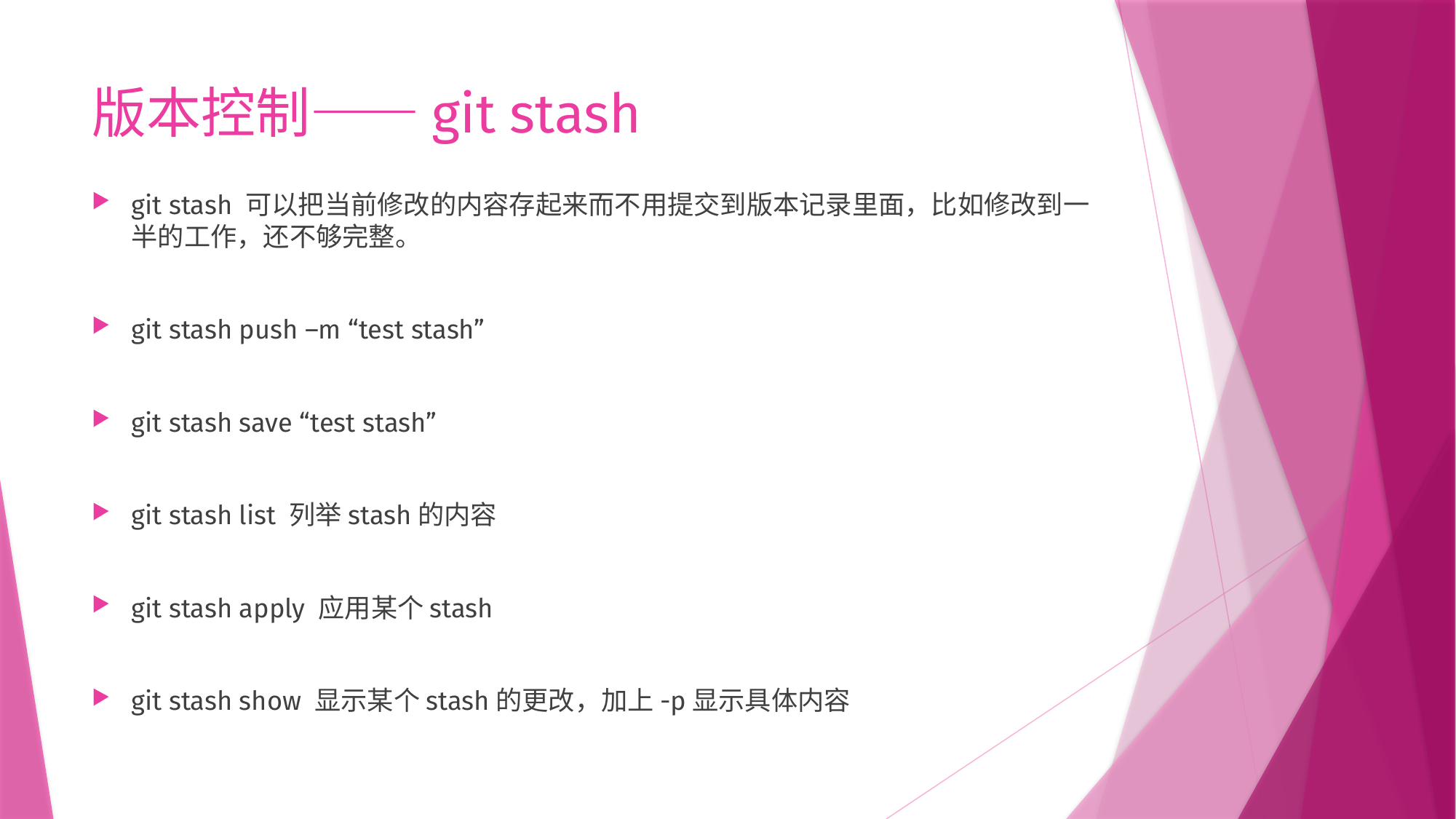

# 版本控制——git stash
git stash 可以把当前修改的内容存起来而不用提交到版本记录里面，比如修改到一半的工作，还不够完整。

git stash push –m “test stash”

git stash save “test stash”

git stash list 列举stash的内容

git stash apply 应用某个stash

git stash show 显示某个stash的更改，加上-p显示具体内容